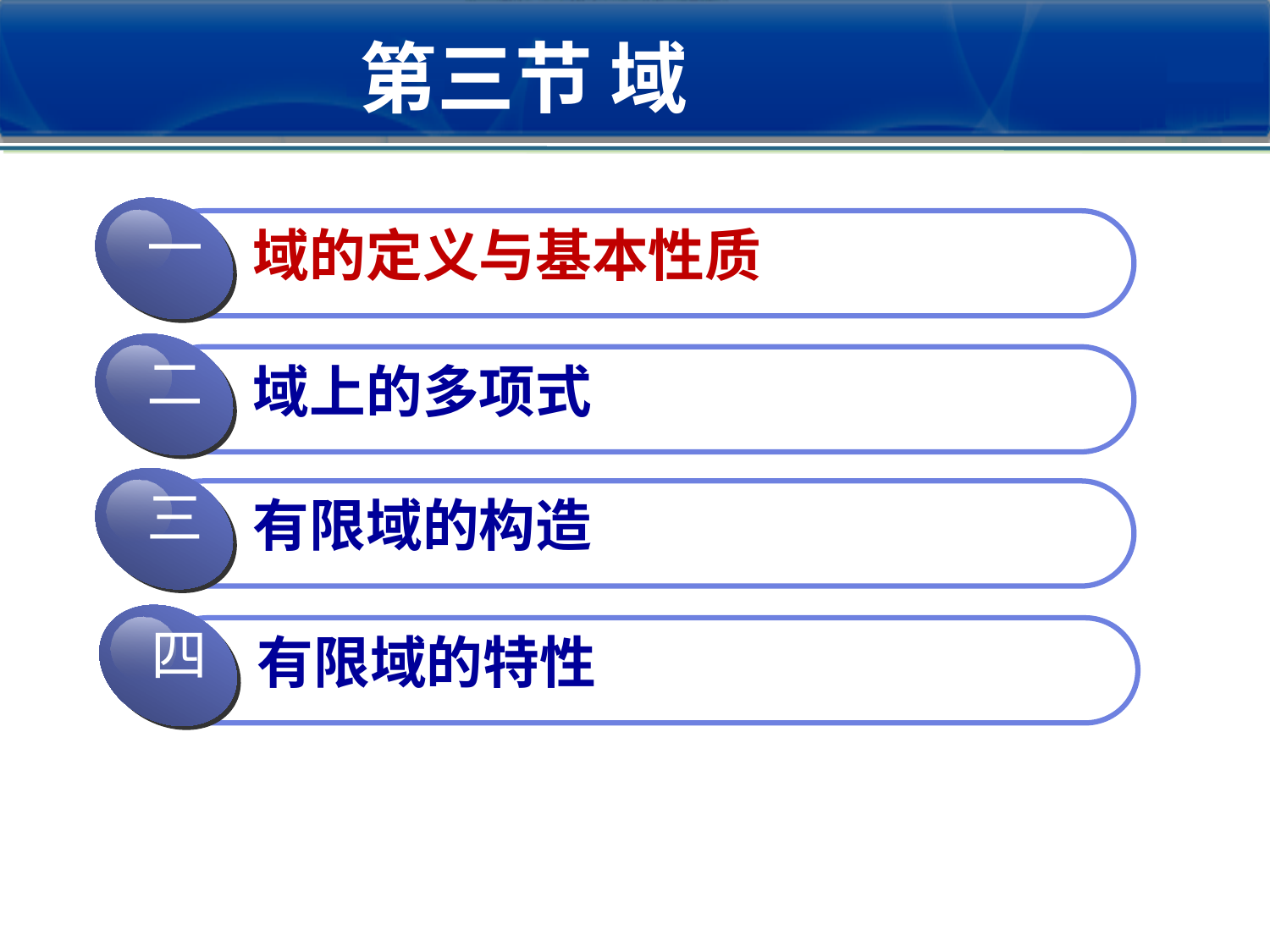

第三节 域

一

域的定义与基本性质

二

域上的多项式

三

有限域的构造

四

有限域的特性